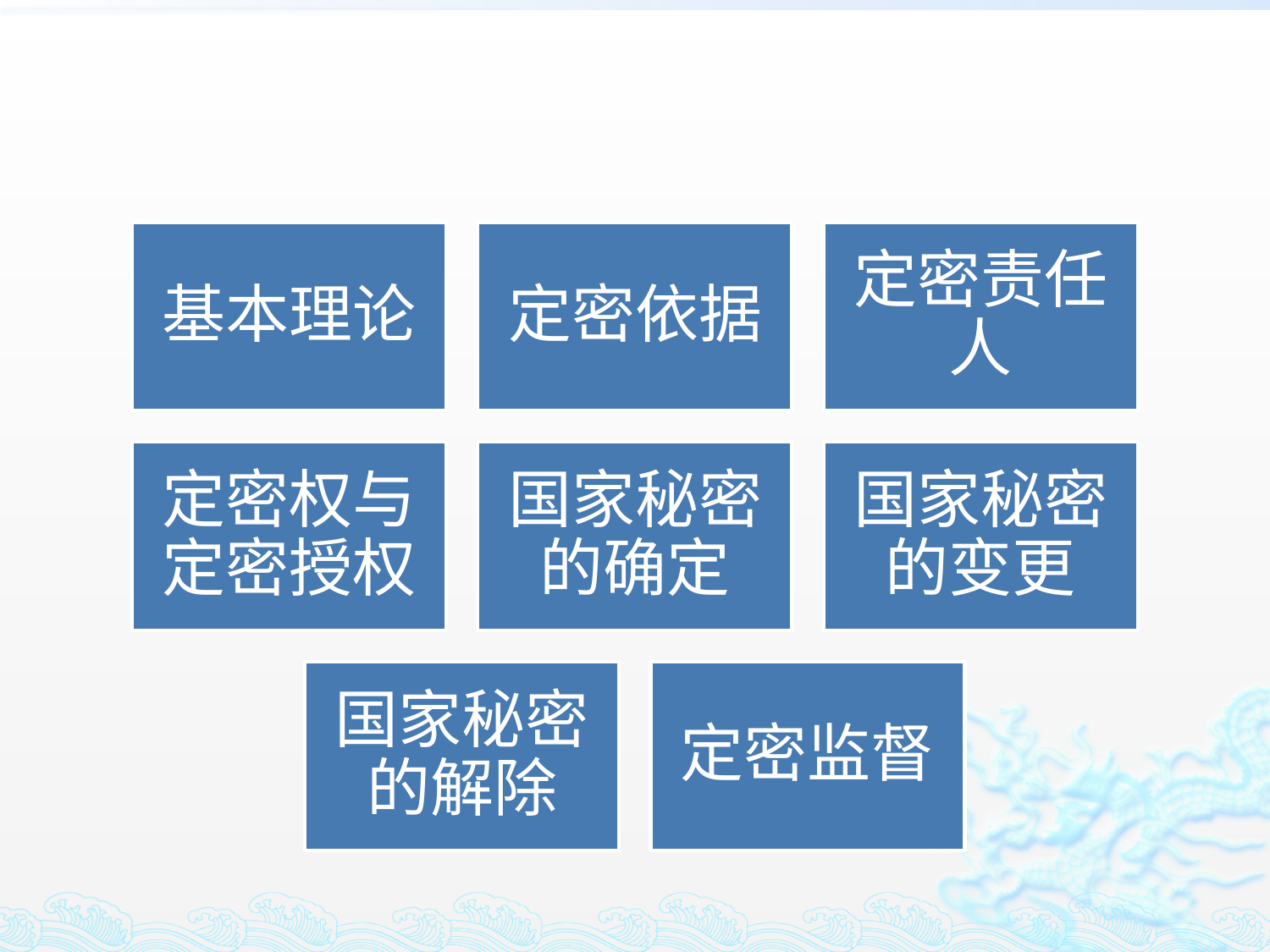

#
基本理论
定密依据
定密责任人
定密权与定密授权
国家秘密的确定
国家秘密的变更
国家秘密的解除
定密监督